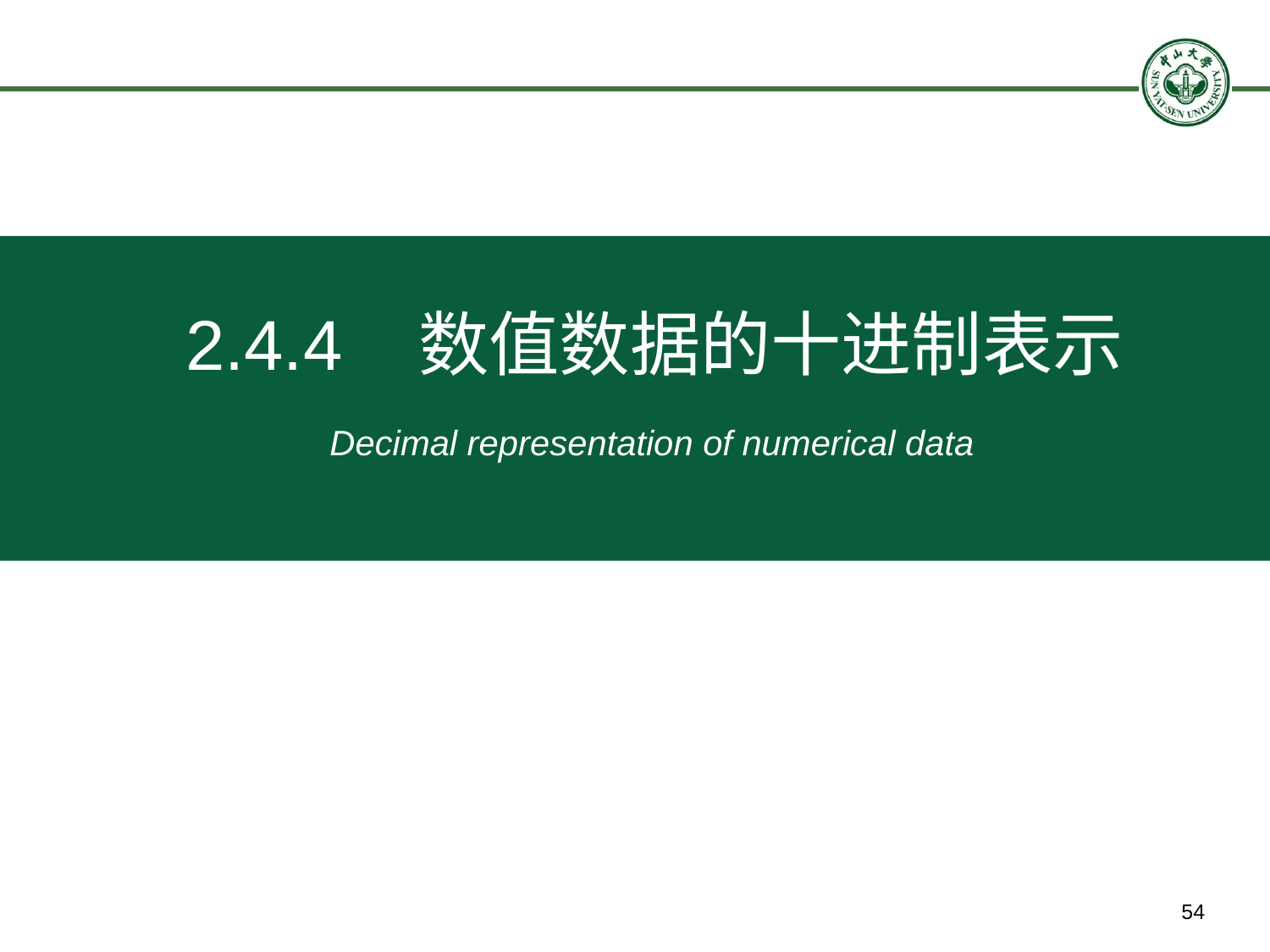

2.4.4   数值数据的十进制表示

Decimal representation of numerical data